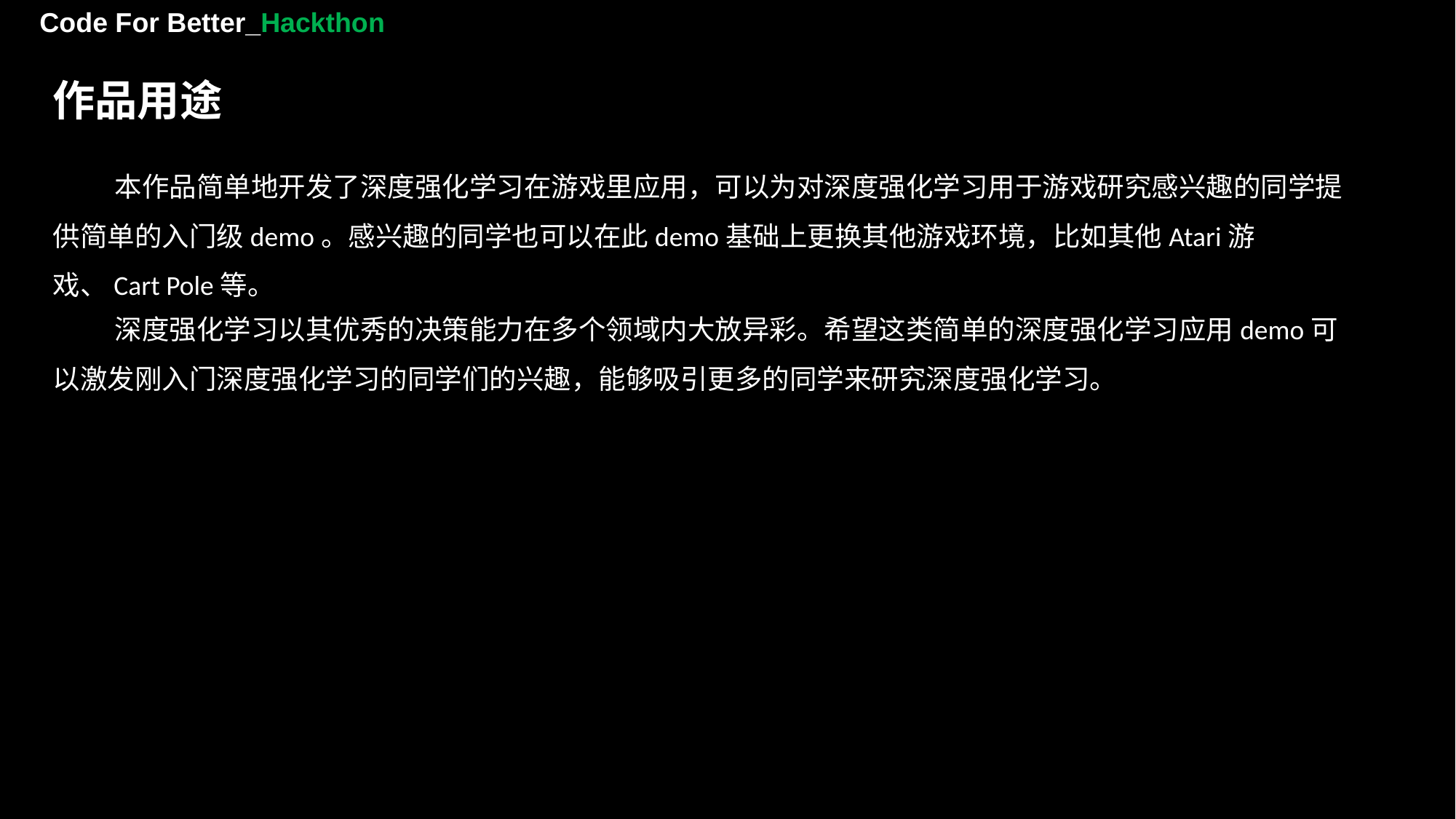

Code For Better_Hackthon
作品用途
         本作品简单地开发了深度强化学习在游戏里应用，可以为对深度强化学习用于游戏研究感兴趣的同学提供简单的入门级demo。感兴趣的同学也可以在此demo基础上更换其他游戏环境，比如其他Atari游戏、Cart Pole等。
         深度强化学习以其优秀的决策能力在多个领域内大放异彩。希望这类简单的深度强化学习应用demo可以激发刚入门深度强化学习的同学们的兴趣，能够吸引更多的同学来研究深度强化学习。